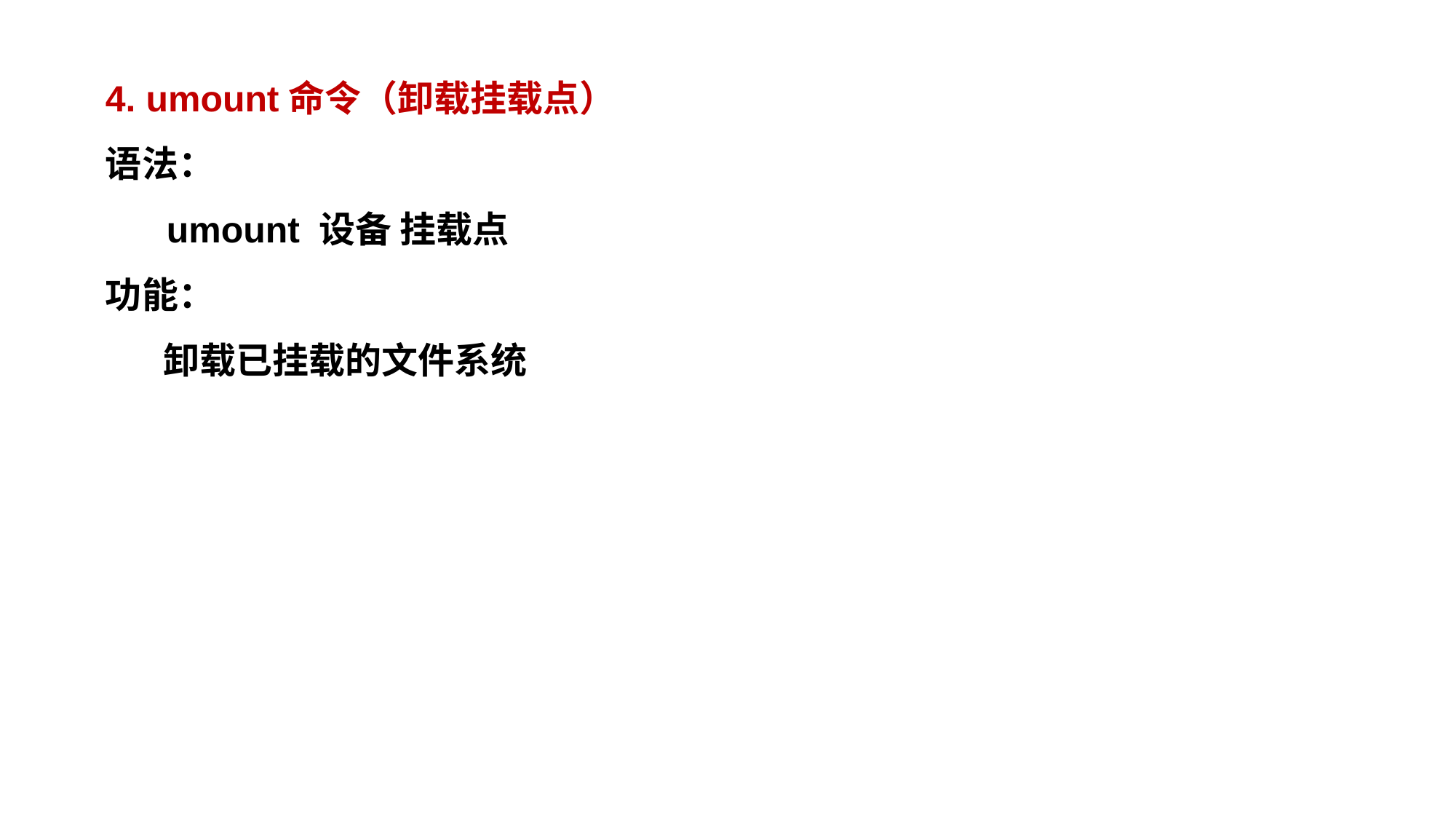

4. umount命令（卸载挂载点）
语法：
      umount 设备 挂载点
功能：
      卸载已挂载的文件系统
20